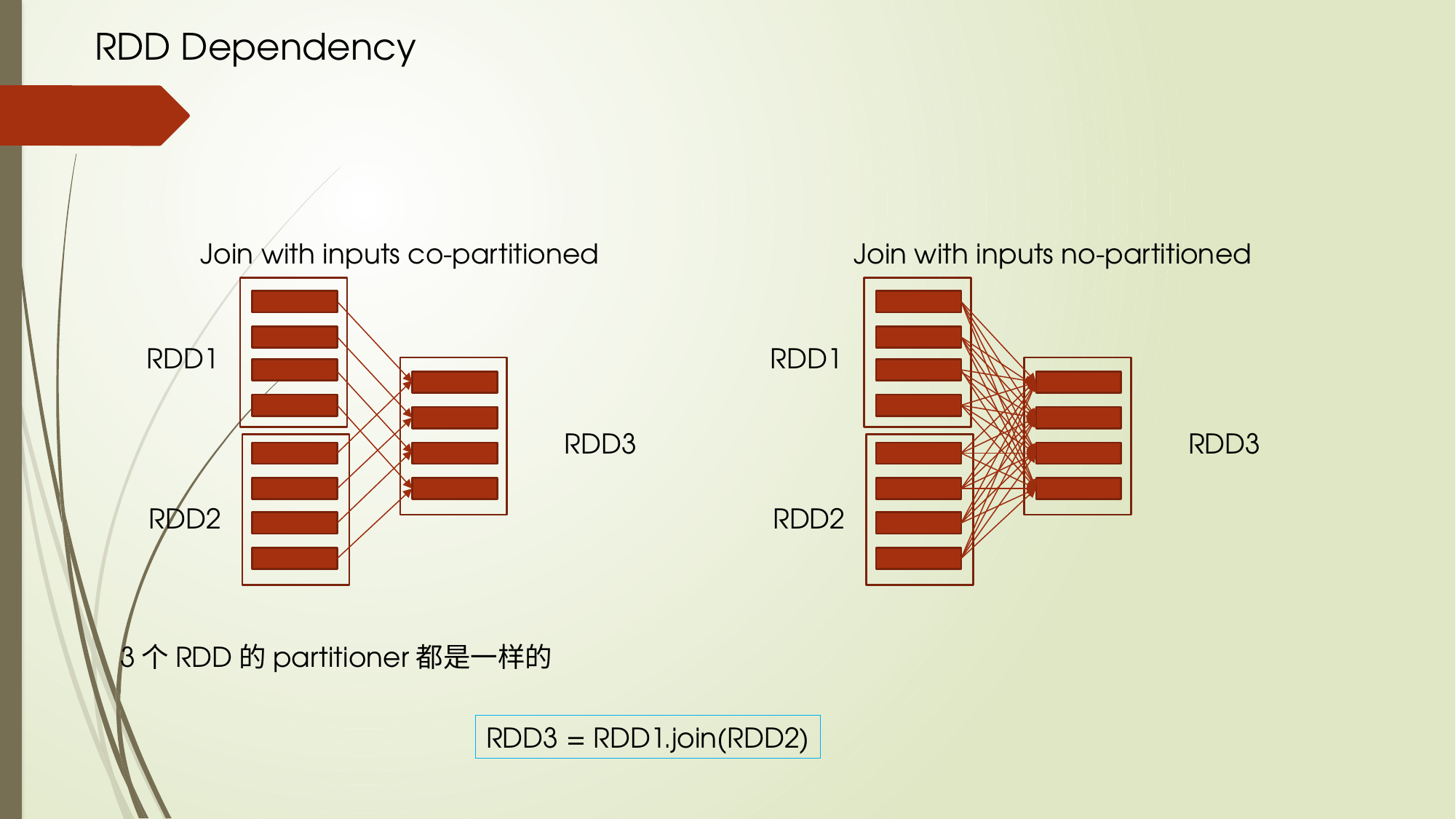

RDD Dependency
Join with inputs co-partitioned
Join with inputs no-partitioned

RDD1
RDD1

RDD3
RDD3

RDD2
RDD2

3个RDD的partitioner都是一样的
RDD3 = RDD1.join(RDD2)